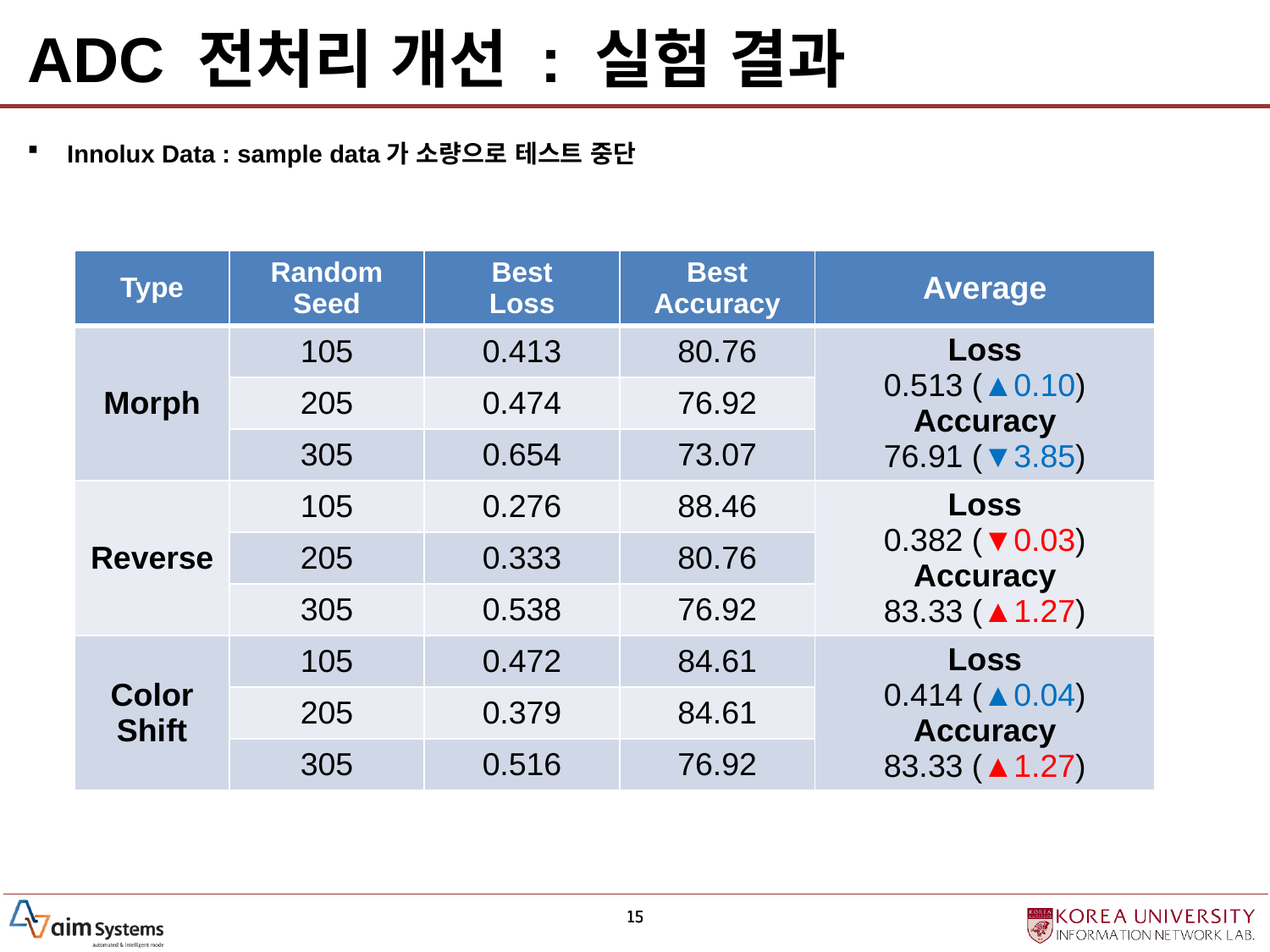

# ADC 전처리 개선 : 실험 결과
Innolux Data : sample data가 소량으로 테스트 중단
| Type | Random Seed | Best Loss | Best Accuracy | Average |
| --- | --- | --- | --- | --- |
| Morph | 105 | 0.413 | 80.76 | Loss 0.513 (▲0.10) Accuracy 76.91 (▼3.85) |
|  | 205 | 0.474 | 76.92 |  |
|  | 305 | 0.654 | 73.07 |  |
| Reverse | 105 | 0.276 | 88.46 | Loss 0.382 (▼0.03) Accuracy 83.33 (▲1.27) |
|  | 205 | 0.333 | 80.76 |  |
|  | 305 | 0.538 | 76.92 |  |
| Color Shift | 105 | 0.472 | 84.61 | Loss 0.414 (▲0.04) Accuracy 83.33 (▲1.27) |
|  | 205 | 0.379 | 84.61 |  |
|  | 305 | 0.516 | 76.92 |  |